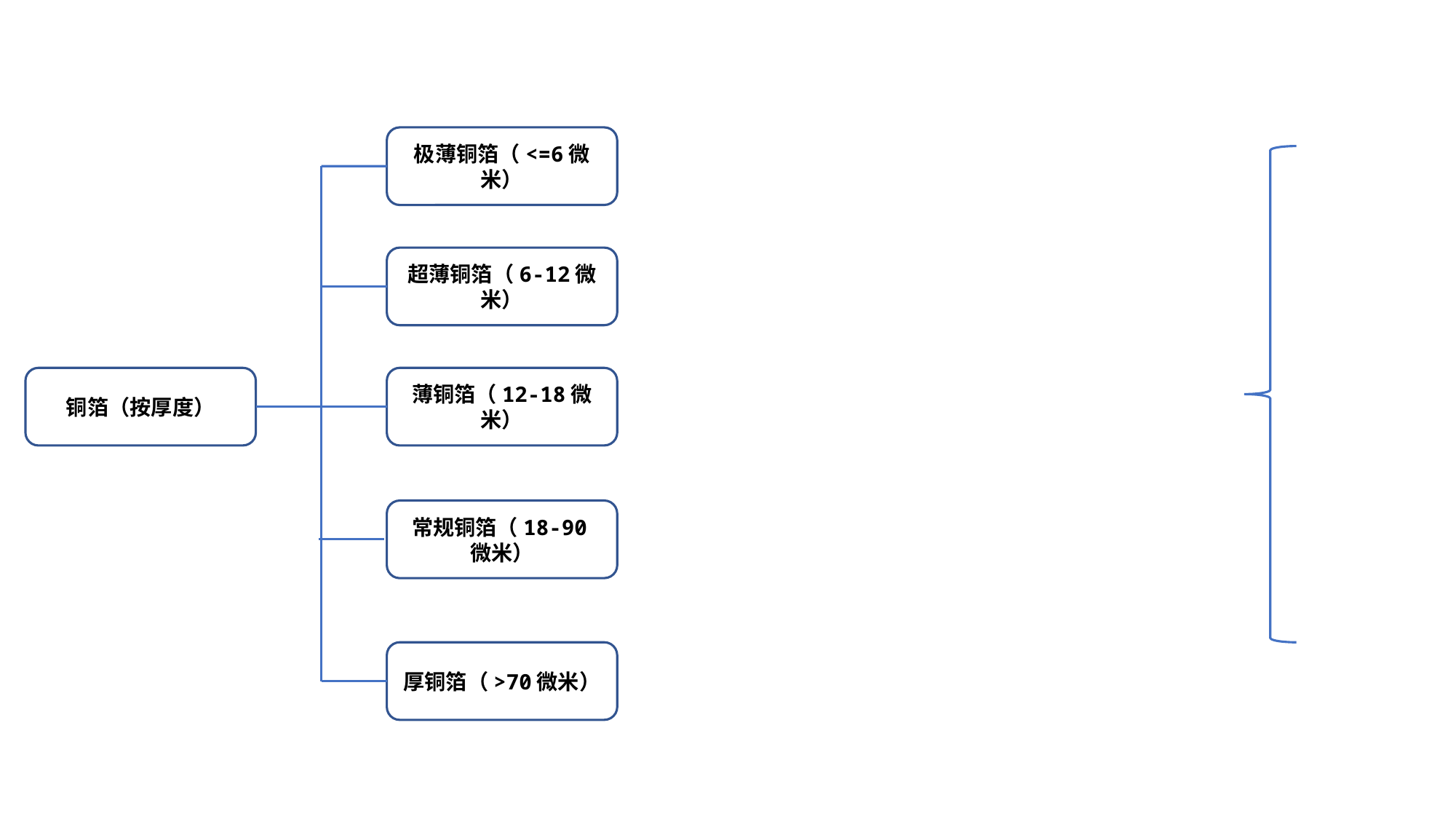

极薄铜箔（<=6微米）

超薄铜箔（6-12微米）
铜箔（按厚度）
薄铜箔（12-18微米）
常规铜箔（18-90微米）
厚铜箔（>70微米）